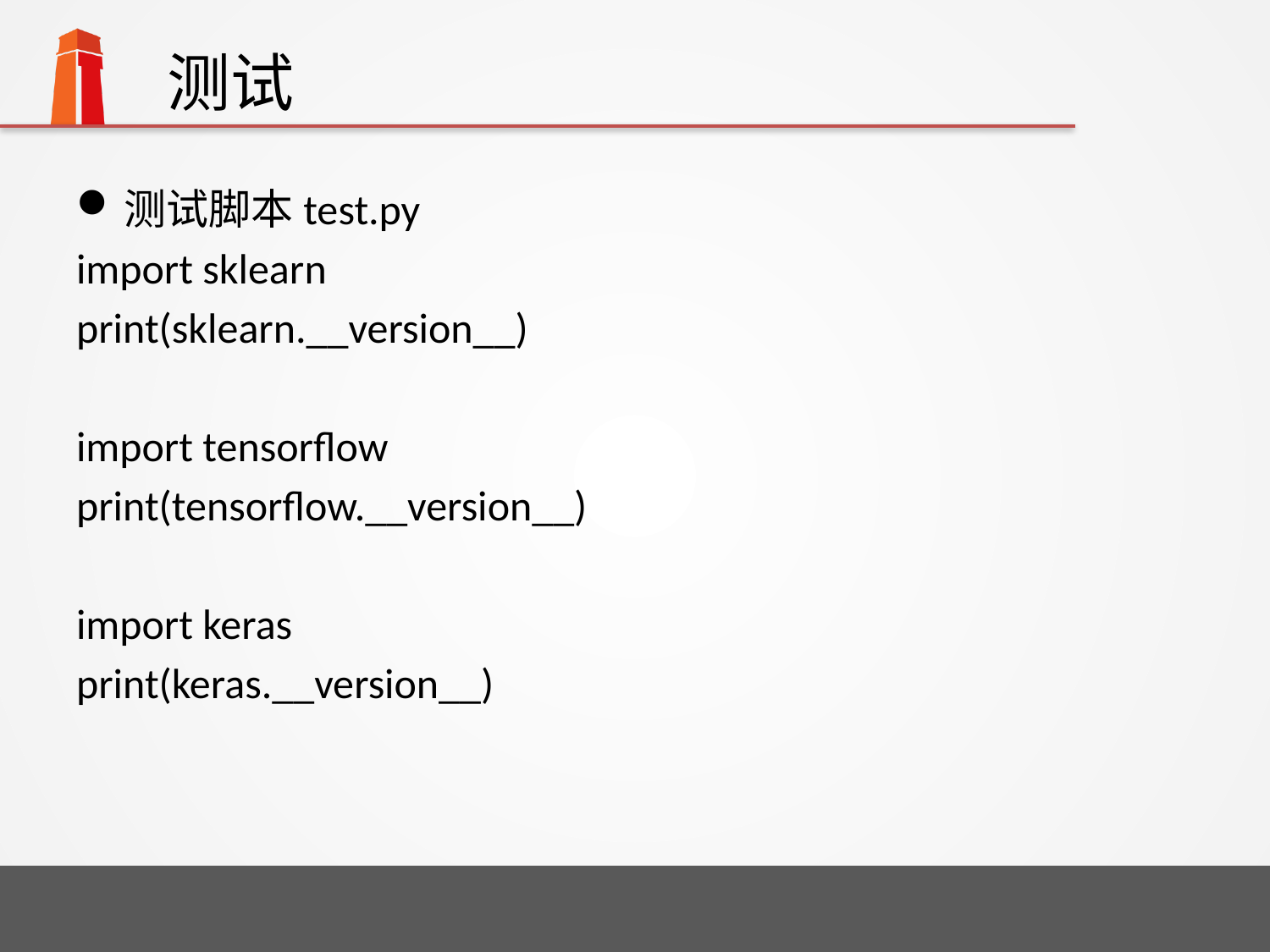

# 测试
测试脚本test.py
import sklearn
print(sklearn.__version__)

import tensorflow
print(tensorflow.__version__)

import keras
print(keras.__version__)